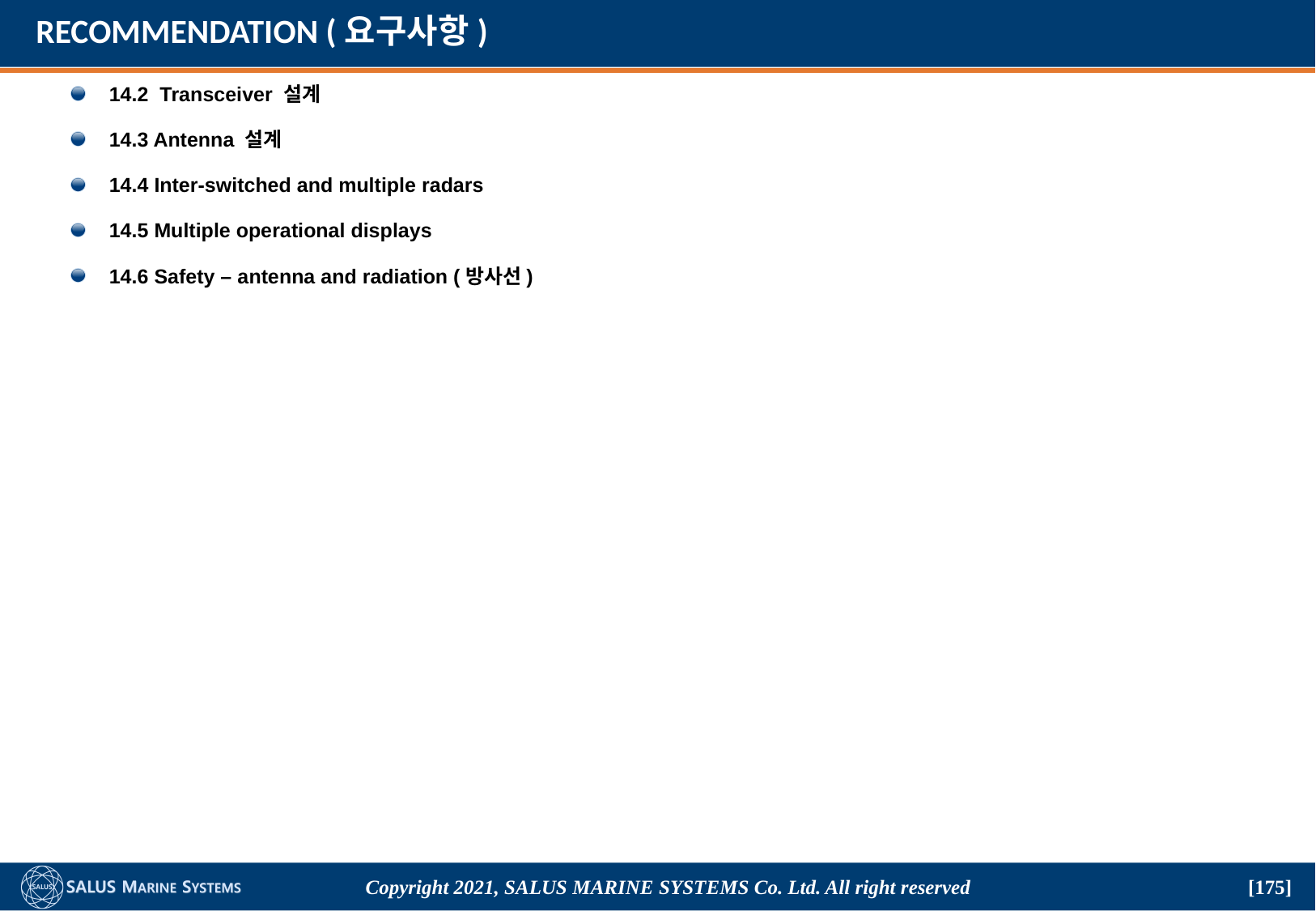

# RECOMMENDATION (요구사항)
14.2  Transceiver 설계
14.3 Antenna 설계
14.4 Inter-switched and multiple radars
14.5 Multiple operational displays
14.6 Safety – antenna and radiation (방사선)
Copyright 2021, SALUS Marine Systems Co. Ltd. All right reserved
[175]